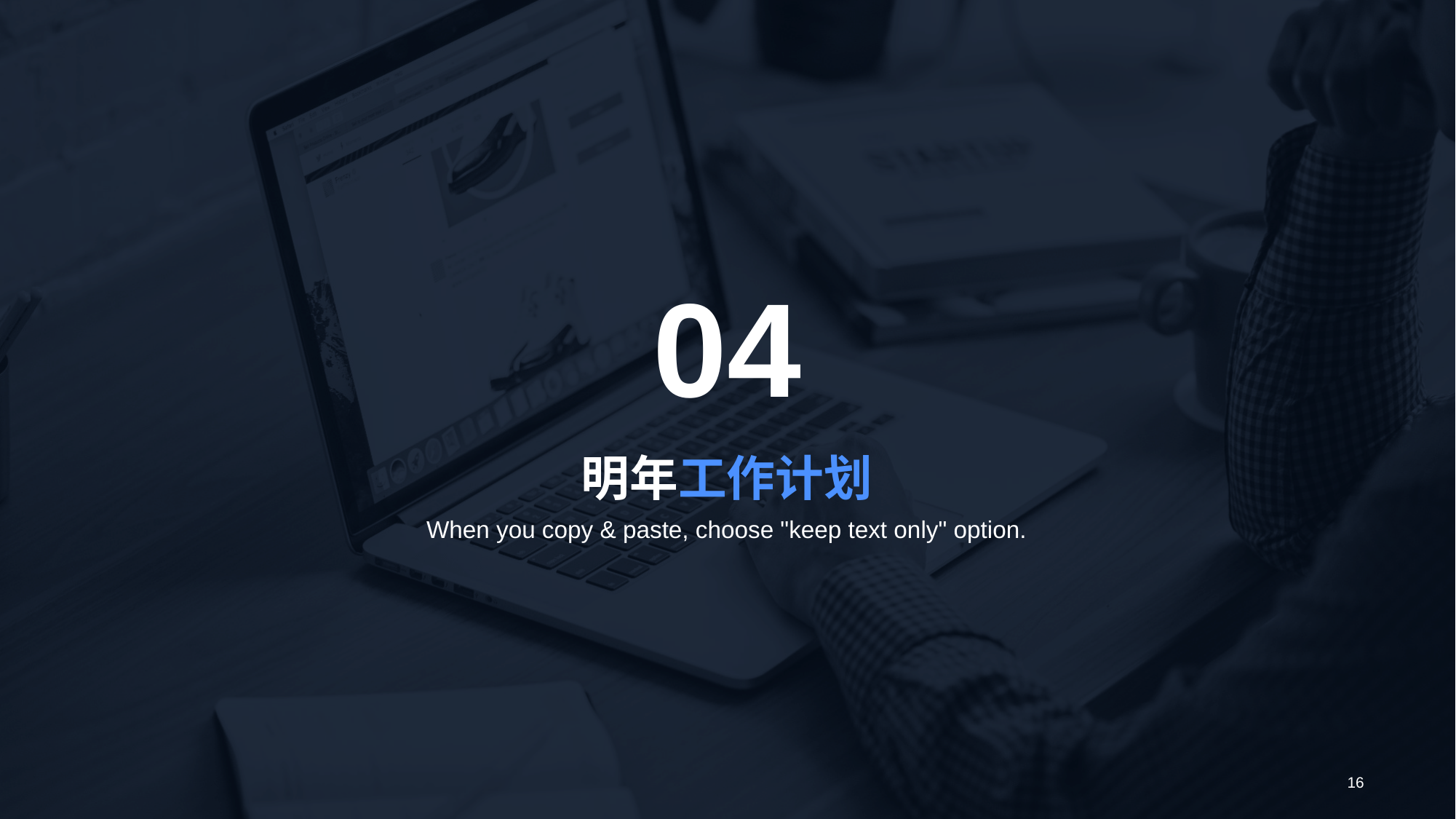

04
# 明年工作计划
When you copy & paste, choose "keep text only" option.
16